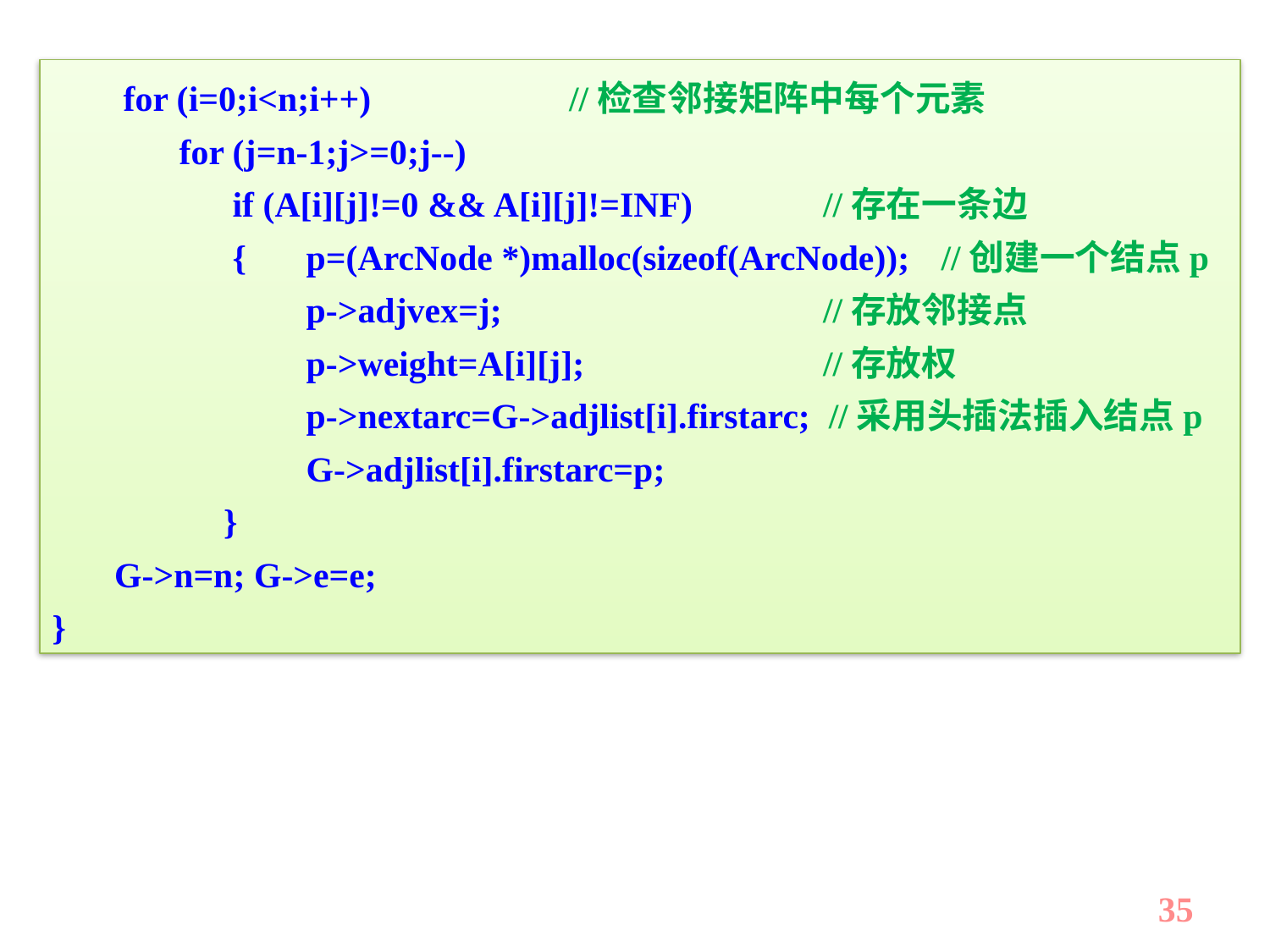

for (i=0;i<n;i++)		 //检查邻接矩阵中每个元素
	for (j=n-1;j>=0;j--)
	      if (A[i][j]!=0 && A[i][j]!=INF)	 //存在一条边
	      {	p=(ArcNode *)malloc(sizeof(ArcNode));	//创建一个结点p
		p->adjvex=j;			 //存放邻接点
		p->weight=A[i][j];		 //存放权
		p->nextarc=G->adjlist[i].firstarc;  //采用头插法插入结点p
		G->adjlist[i].firstarc=p;
	     }
       G->n=n; G->e=e;
}
35